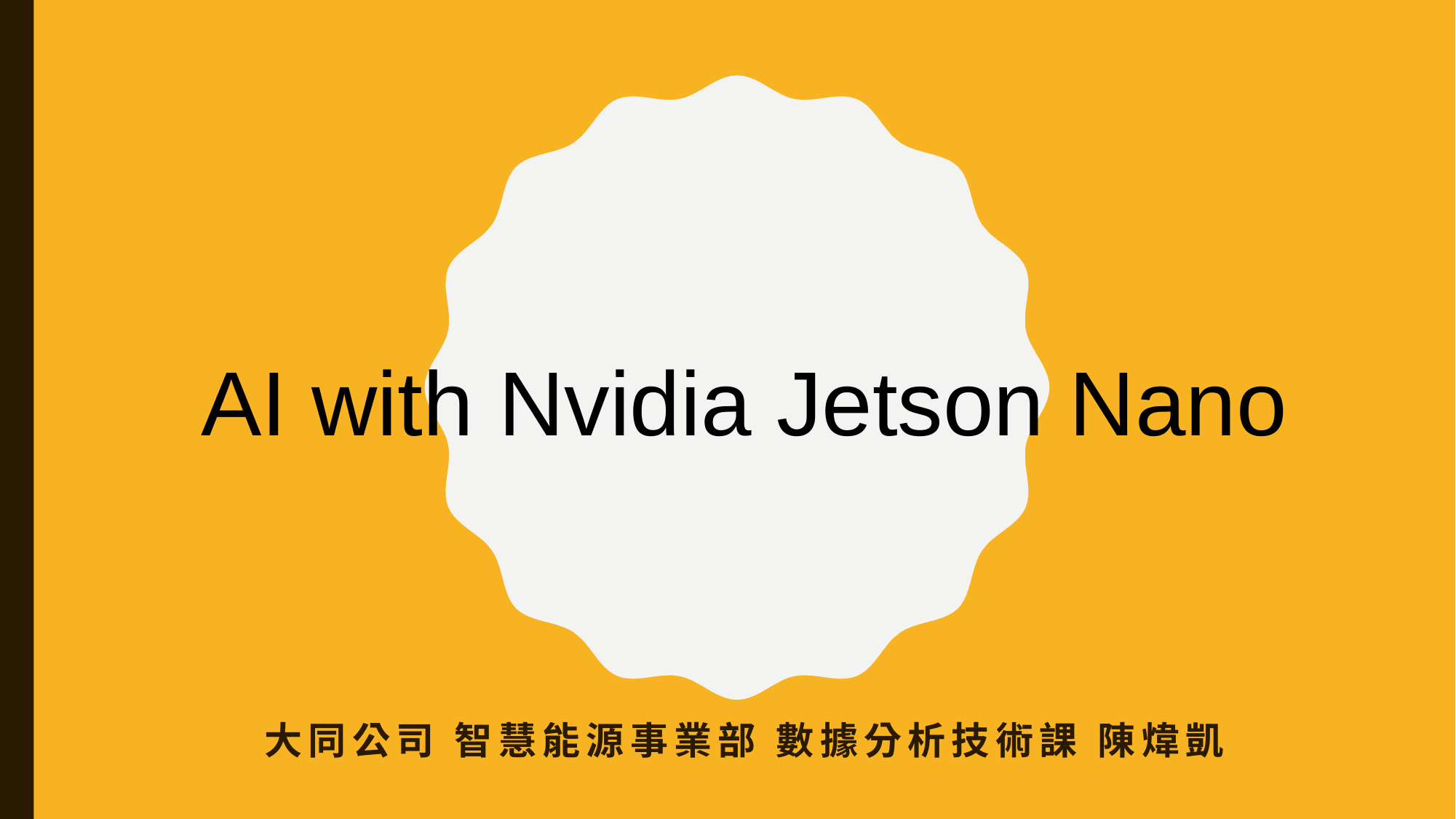

AI with Nvidia Jetson Nano
大同公司 智慧能源事業部 數據分析技術課 陳煒凱